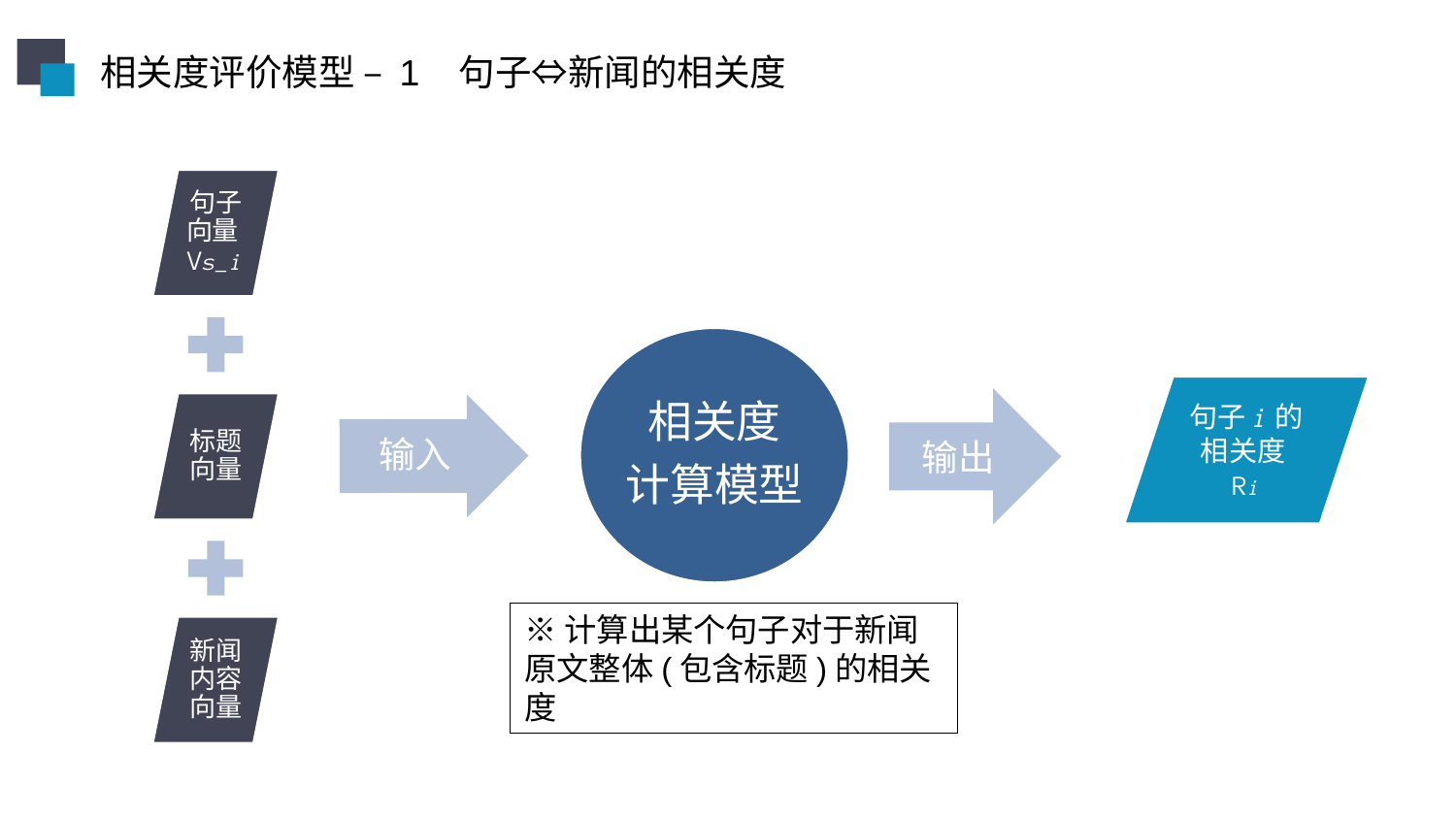

相关度评价模型 – 1   句子⇔新闻的相关度
句子向量Vs_i

标题向量

新闻内容向量
输入
相关度
计算模型
句子i的
相关度Ri
输出
※计算出某个句子对于新闻原文整体(包含标题)的相关度